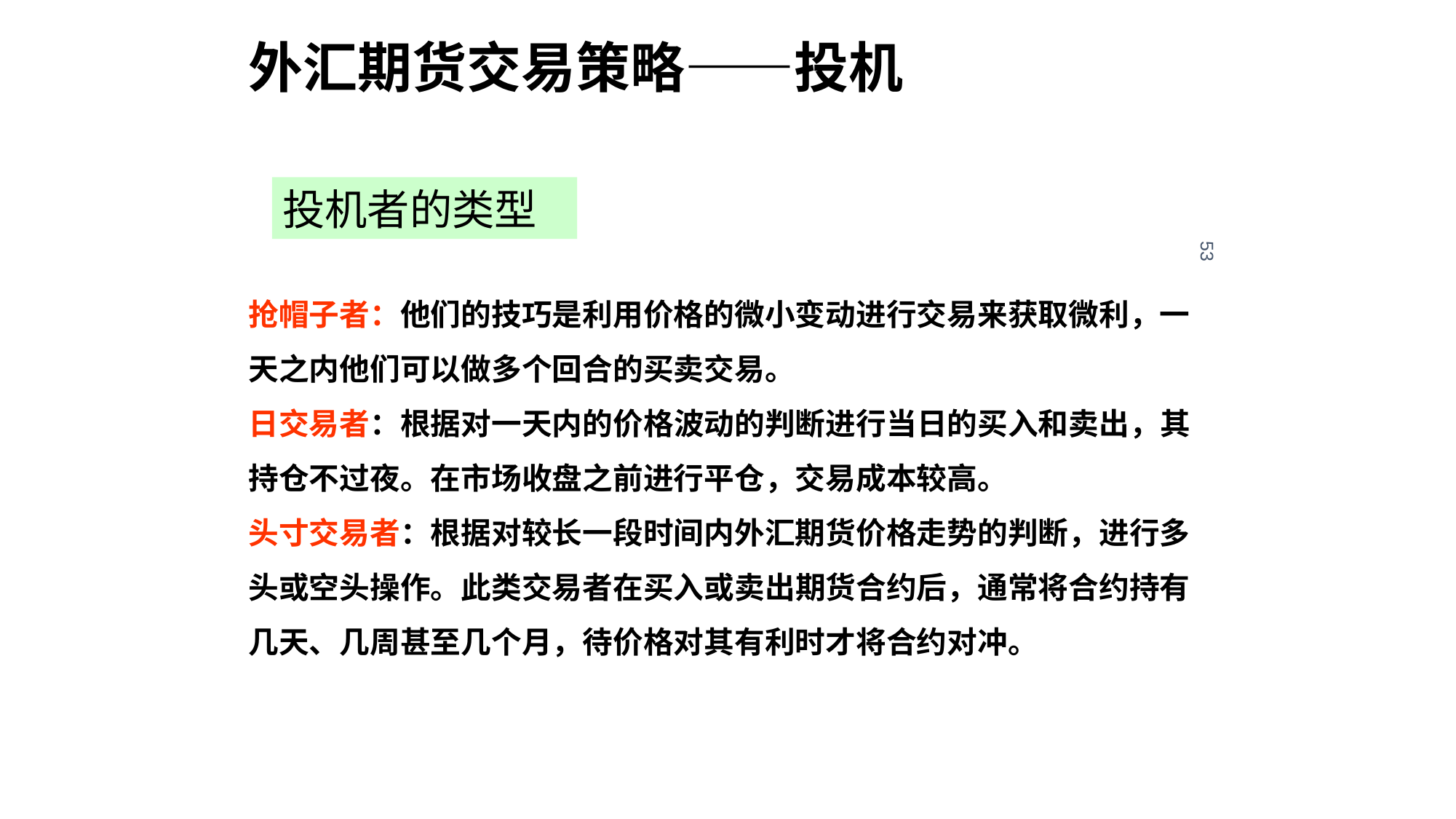

外汇期货交易策略——投机
53
投机者的类型
抢帽子者：他们的技巧是利用价格的微小变动进行交易来获取微利，一天之内他们可以做多个回合的买卖交易。
日交易者：根据对一天内的价格波动的判断进行当日的买入和卖出，其持仓不过夜。在市场收盘之前进行平仓，交易成本较高。
头寸交易者：根据对较长一段时间内外汇期货价格走势的判断，进行多头或空头操作。此类交易者在买入或卖出期货合约后，通常将合约持有几天、几周甚至几个月，待价格对其有利时才将合约对冲。